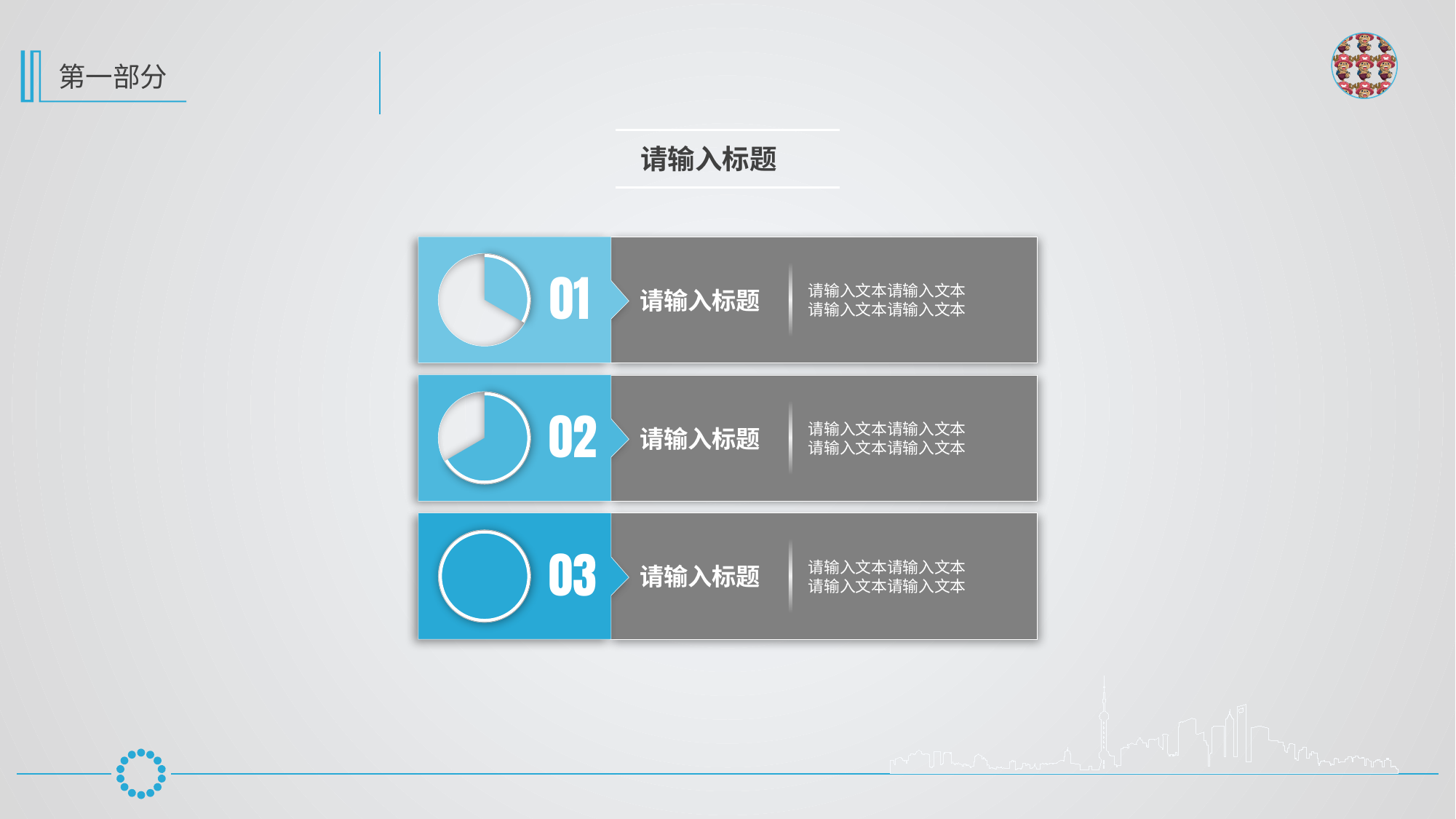

请输入标题

01
请输入文本请输入文本
请输入文本请输入文本
请输入标题

02
请输入文本请输入文本
请输入文本请输入文本
请输入标题

03
请输入文本请输入文本
请输入文本请输入文本
请输入标题
5